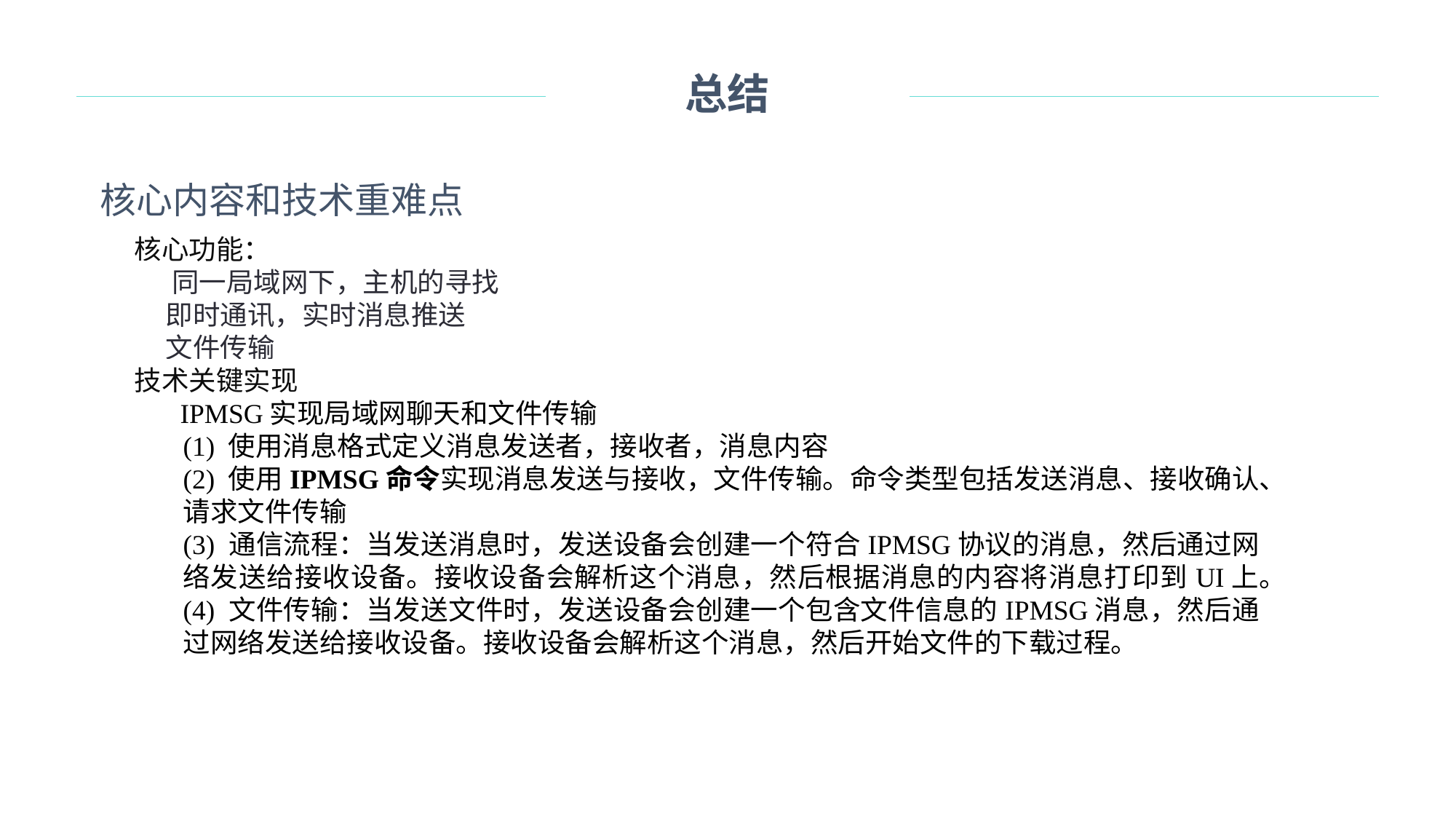

总结
核心内容和技术重难点
核心功能：
     同一局域网下，主机的寻找
    即时通讯，实时消息推送
    文件传输
技术关键实现
      IPMSG实现局域网聊天和文件传输
(1) 使用消息格式定义消息发送者，接收者，消息内容
(2) 使用IPMSG命令实现消息发送与接收，文件传输。命令类型包括发送消息、接收确认、请求文件传输
(3) 通信流程：当发送消息时，发送设备会创建一个符合IPMSG协议的消息，然后通过网络发送给接收设备。接收设备会解析这个消息，然后根据消息的内容将消息打印到UI上。
(4) 文件传输：当发送文件时，发送设备会创建一个包含文件信息的IPMSG消息，然后通过网络发送给接收设备。接收设备会解析这个消息，然后开始文件的下载过程。